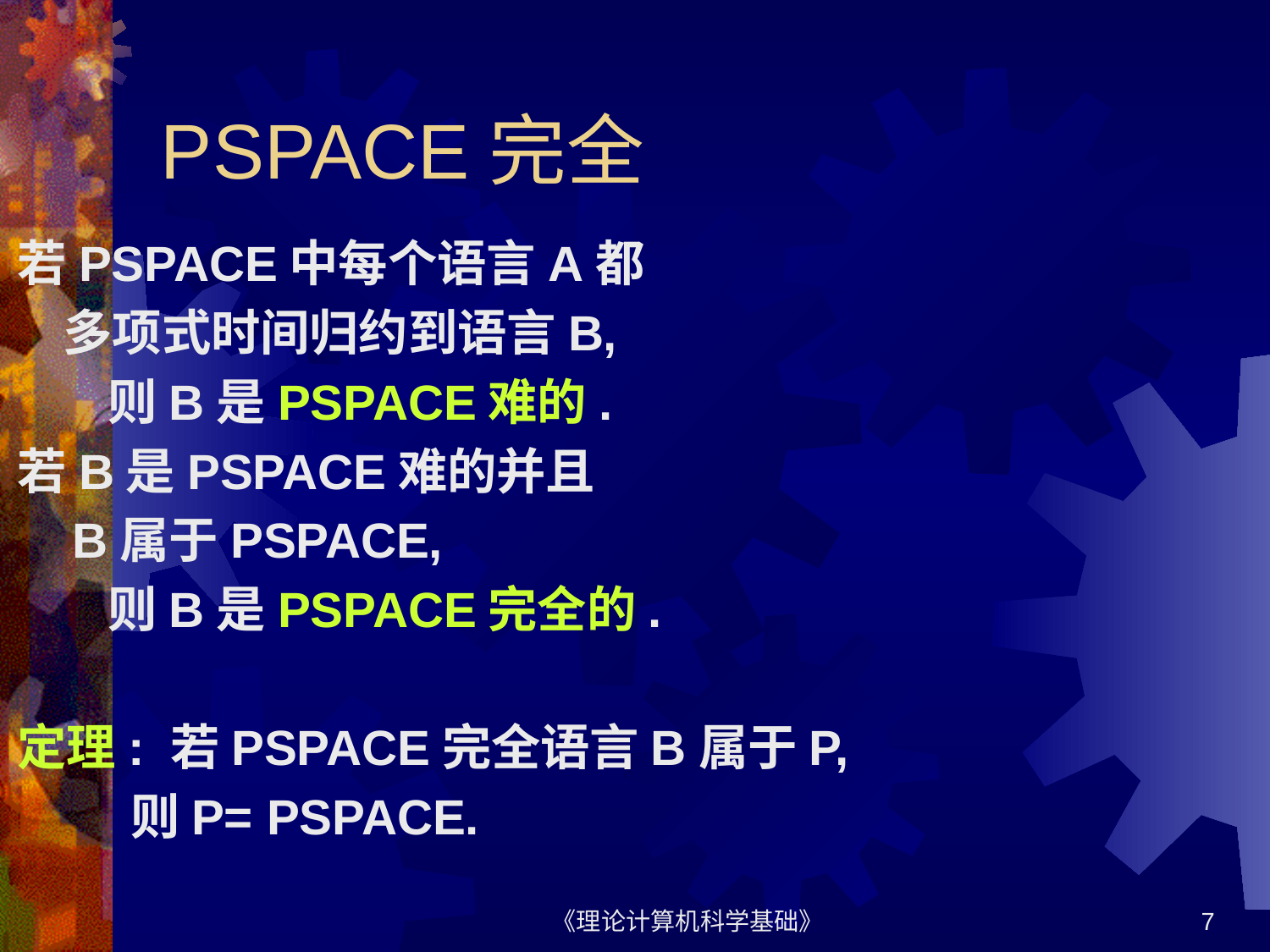

# PSPACE完全
若PSPACE中每个语言A都
   多项式时间归约到语言B,
       则B是PSPACE难的.
若B是PSPACE难的并且
    B属于PSPACE,
       则B是PSPACE完全的.

定理: 若PSPACE完全语言B属于P,
         则P= PSPACE.
《理论计算机科学基础》
7